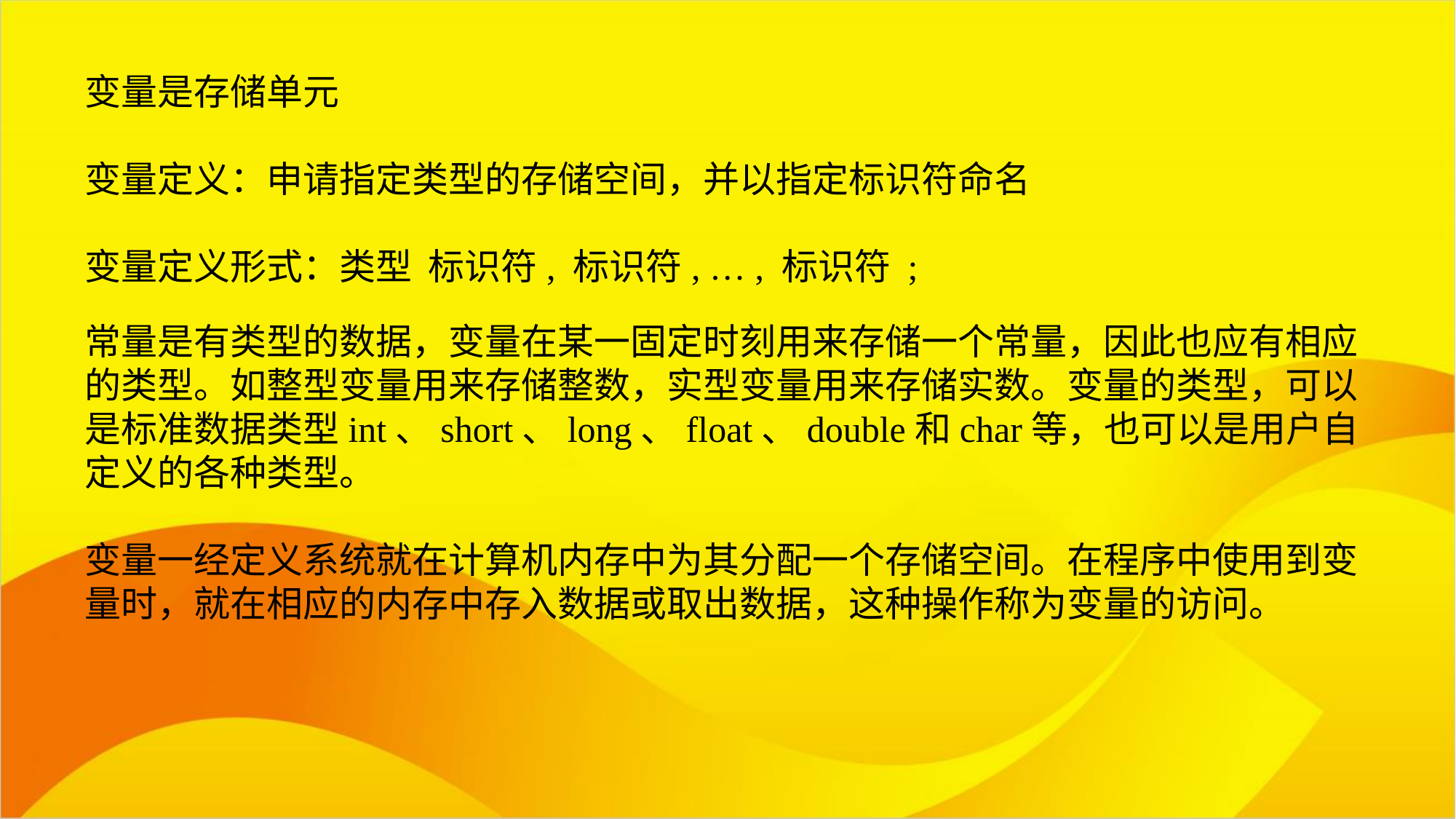

变量是存储单元

变量定义：申请指定类型的存储空间，并以指定标识符命名

变量定义形式：类型  标识符, 标识符, … , 标识符 ;
常量是有类型的数据，变量在某一固定时刻用来存储一个常量，因此也应有相应的类型。如整型变量用来存储整数，实型变量用来存储实数。变量的类型，可以是标准数据类型int、short、long、float、double和char等，也可以是用户自定义的各种类型。

变量一经定义系统就在计算机内存中为其分配一个存储空间。在程序中使用到变量时，就在相应的内存中存入数据或取出数据，这种操作称为变量的访问。